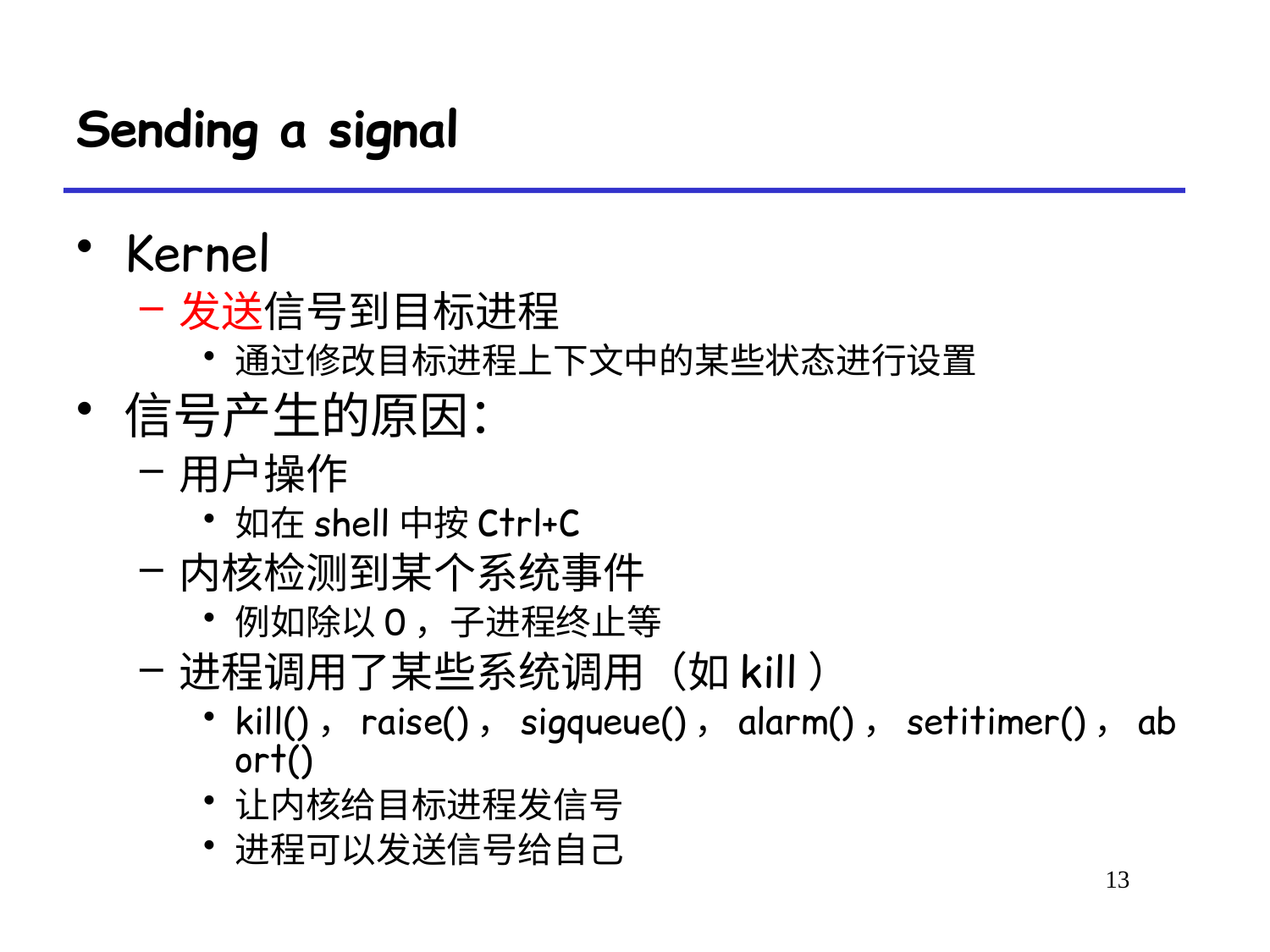

# Sending a signal
Kernel
发送信号到目标进程
通过修改目标进程上下文中的某些状态进行设置
信号产生的原因：
用户操作
如在shell中按Ctrl+C
内核检测到某个系统事件
例如除以0，子进程终止等
进程调用了某些系统调用（如kill）
kill()，raise()，sigqueue()，alarm()，setitimer()，abort()
让内核给目标进程发信号
进程可以发送信号给自己
13